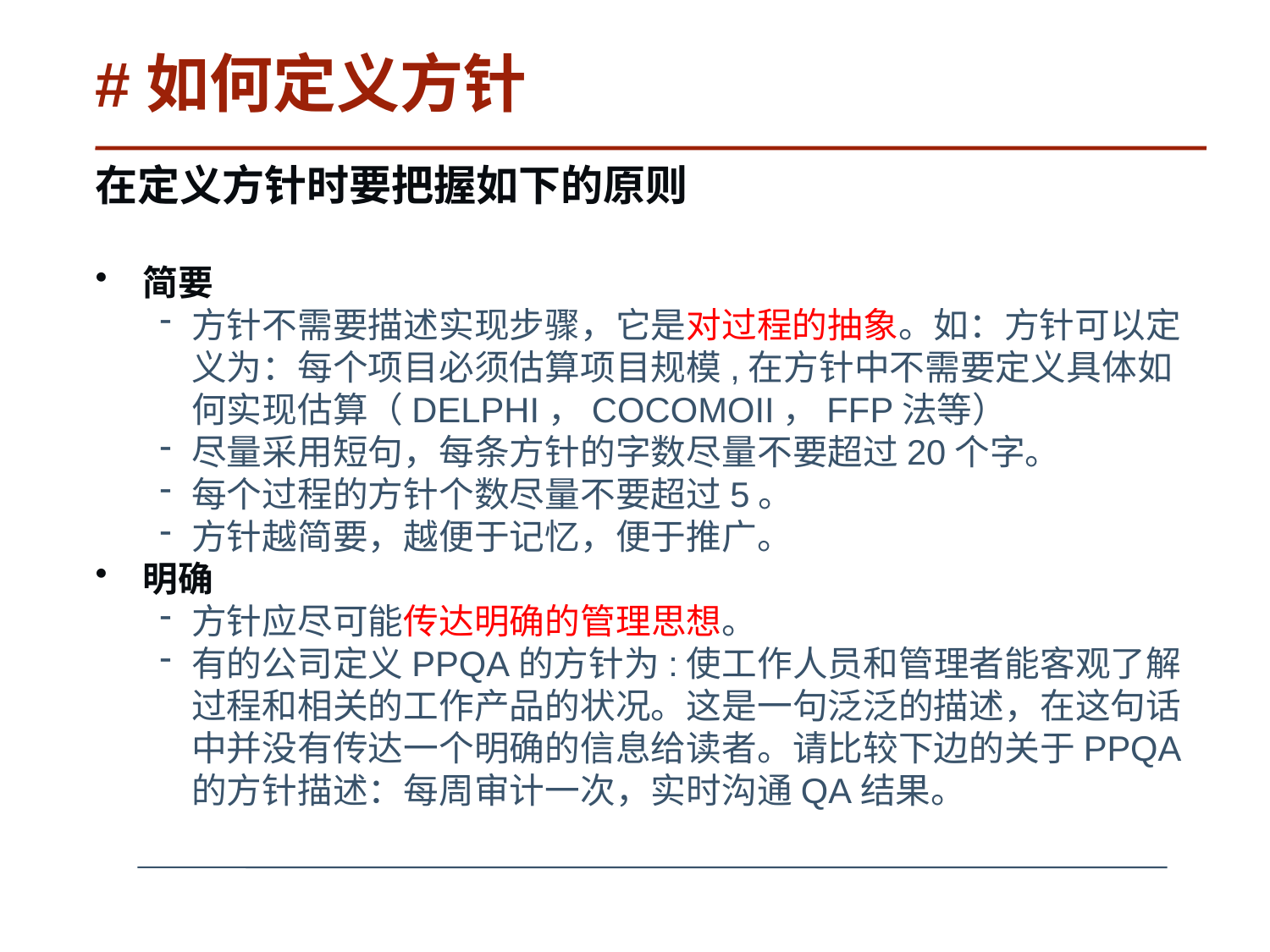

# #如何定义方针
在定义方针时要把握如下的原则

简要
方针不需要描述实现步骤，它是对过程的抽象。如：方针可以定义为：每个项目必须估算项目规模,在方针中不需要定义具体如何实现估算（DELPHI，COCOMOII，FFP法等）
尽量采用短句，每条方针的字数尽量不要超过20个字。
每个过程的方针个数尽量不要超过5。
方针越简要，越便于记忆，便于推广。
明确
方针应尽可能传达明确的管理思想。
有的公司定义PPQA的方针为:使工作人员和管理者能客观了解过程和相关的工作产品的状况。这是一句泛泛的描述，在这句话中并没有传达一个明确的信息给读者。请比较下边的关于PPQA的方针描述：每周审计一次，实时沟通QA结果。